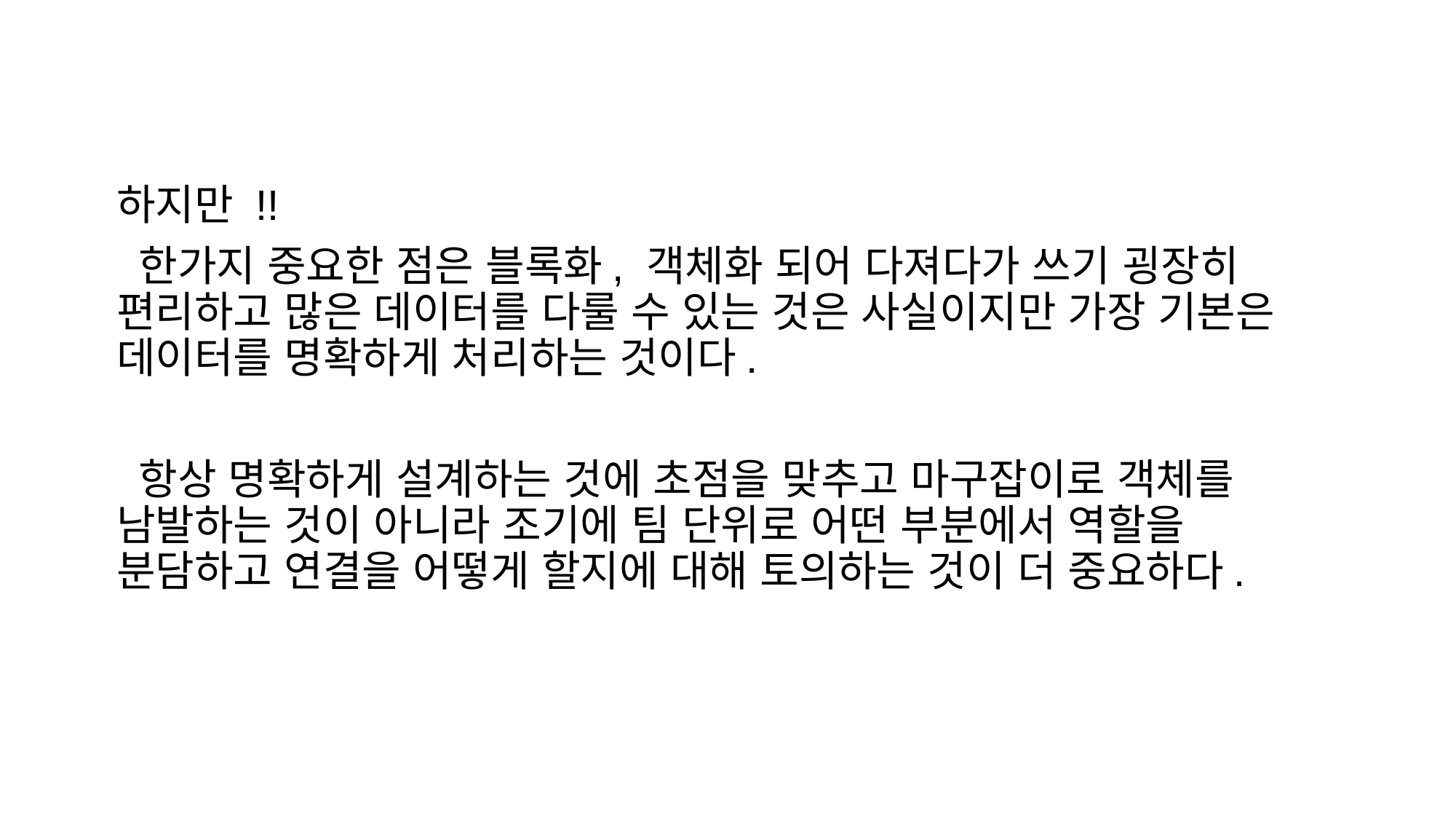

하지만 !!
 한가지 중요한 점은 블록화, 객체화 되어 다져다가 쓰기 굉장히 편리하고 많은 데이터를 다룰 수 있는 것은 사실이지만 가장 기본은 데이터를 명확하게 처리하는 것이다.

 항상 명확하게 설계하는 것에 초점을 맞추고 마구잡이로 객체를 남발하는 것이 아니라 조기에 팀 단위로 어떤 부분에서 역할을 분담하고 연결을 어떻게 할지에 대해 토의하는 것이 더 중요하다.